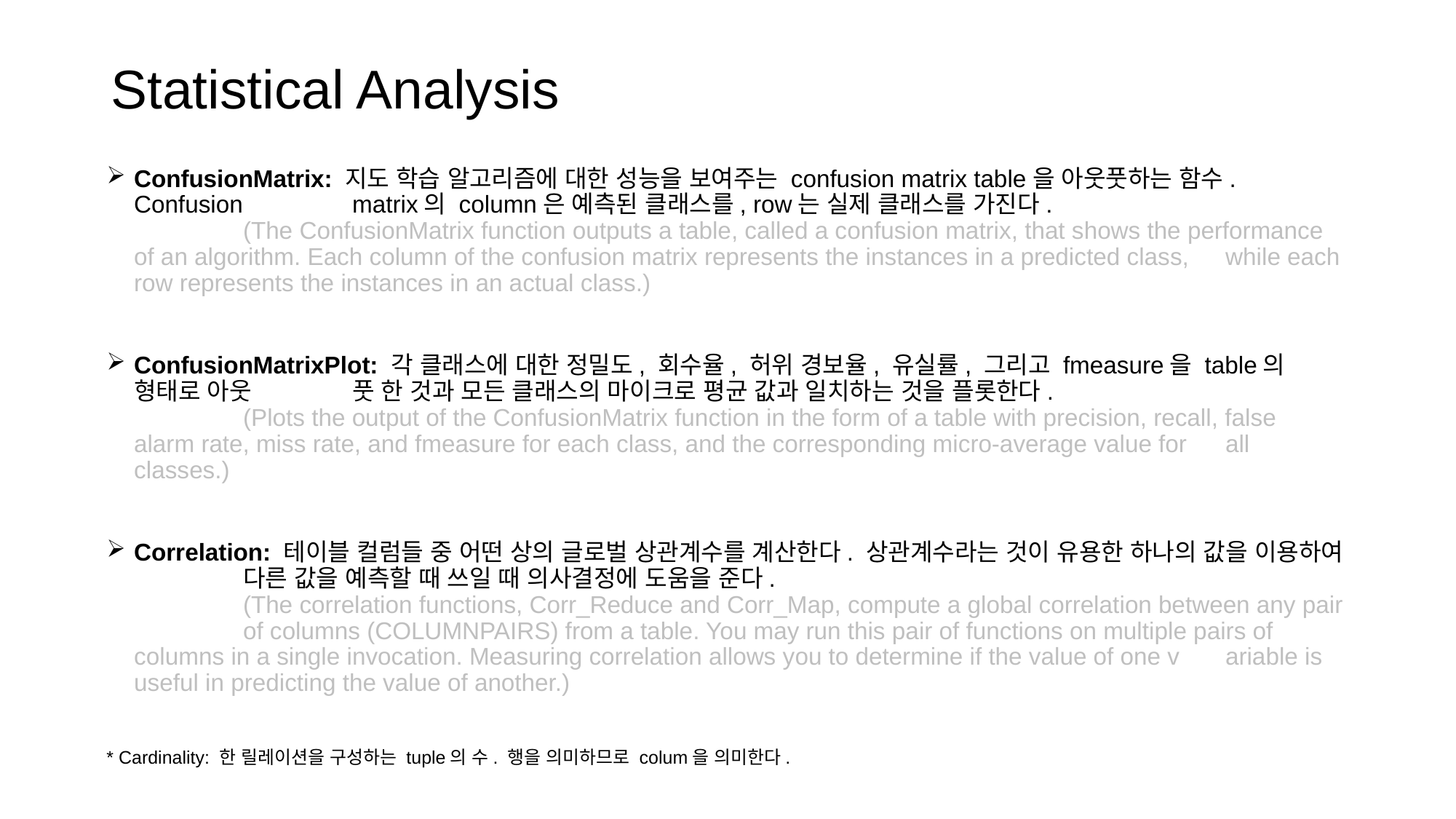

?
# Statistical Analysis
ConfusionMatrix: 지도 학습 알고리즘에 대한 성능을 보여주는 confusion matrix table을 아웃풋하는 함수. Confusion 	matrix의 column은 예측된 클래스를, row는 실제 클래스를 가진다.
	(The ConfusionMatrix function outputs a table, called a confusion matrix, that shows the performance 	of an algorithm. Each column of the confusion matrix represents the instances in a predicted class, 	while each row represents the instances in an actual class.)

ConfusionMatrixPlot: 각 클래스에 대한 정밀도, 회수율, 허위 경보율, 유실률, 그리고 fmeasure을 table의 형태로 아웃	풋 한 것과 모든 클래스의 마이크로 평균 값과 일치하는 것을 플롯한다.
	(Plots the output of the ConfusionMatrix function in the form of a table with precision, recall, false 	alarm rate, miss rate, and fmeasure for each class, and the corresponding micro-average value for 	all classes.)

Correlation: 테이블 컬럼들 중 어떤 상의 글로벌 상관계수를 계산한다. 상관계수라는 것이 유용한 하나의 값을 이용하여 	다른 값을 예측할 때 쓰일 때 의사결정에 도움을 준다.
	(The correlation functions, Corr_Reduce and Corr_Map, compute a global correlation between any pair 	of columns (COLUMNPAIRS) from a table. You may run this pair of functions on multiple pairs of 	columns in a single invocation. Measuring correlation allows you to determine if the value of one v	ariable is useful in predicting the value of another.)
* Cardinality: 한 릴레이션을 구성하는 tuple의 수. 행을 의미하므로 colum을 의미한다.